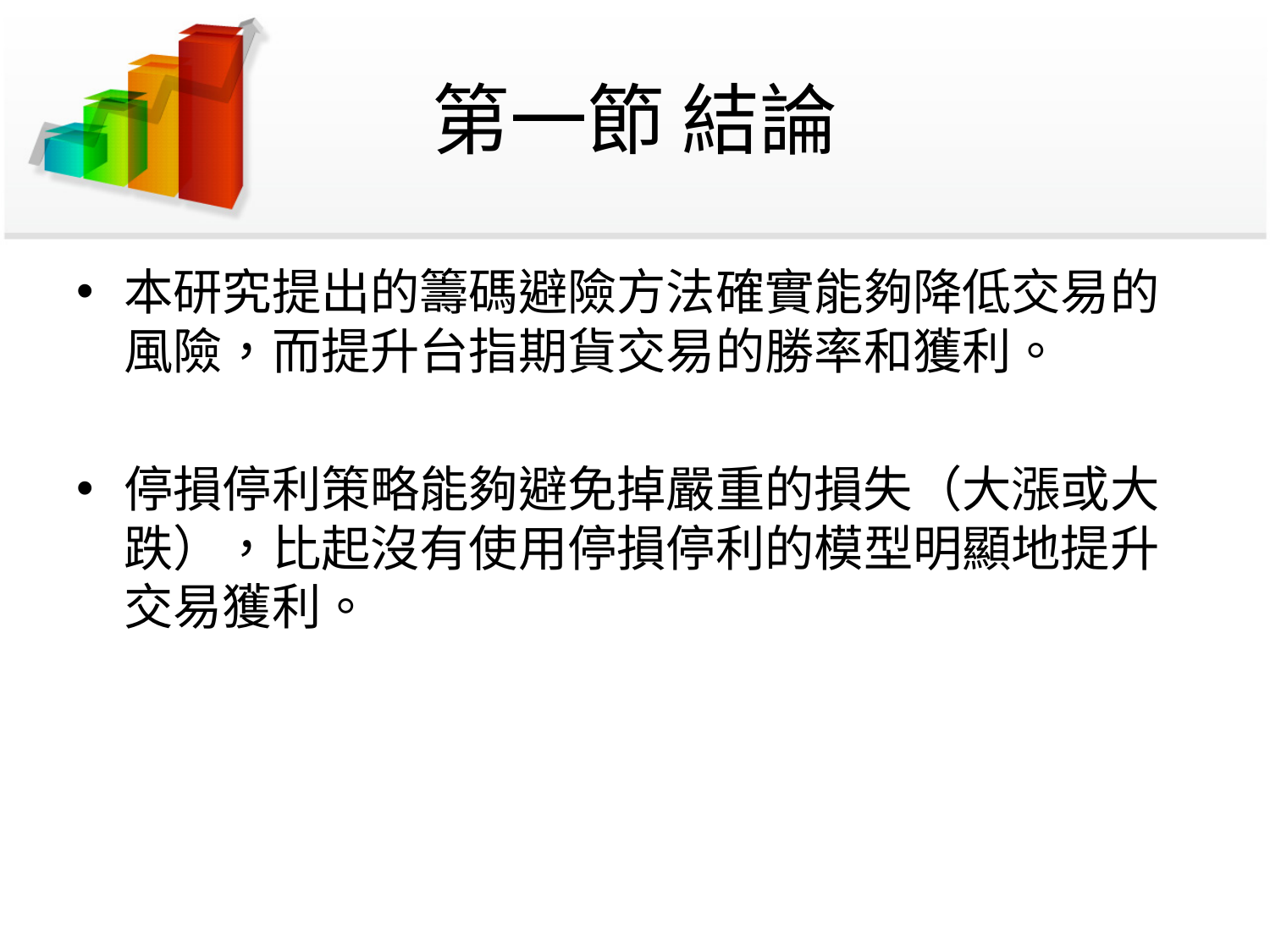

# 第一節 結論
本研究提出的籌碼避險方法確實能夠降低交易的風險，而提升台指期貨交易的勝率和獲利。

停損停利策略能夠避免掉嚴重的損失（大漲或大跌），比起沒有使用停損停利的模型明顯地提升交易獲利。